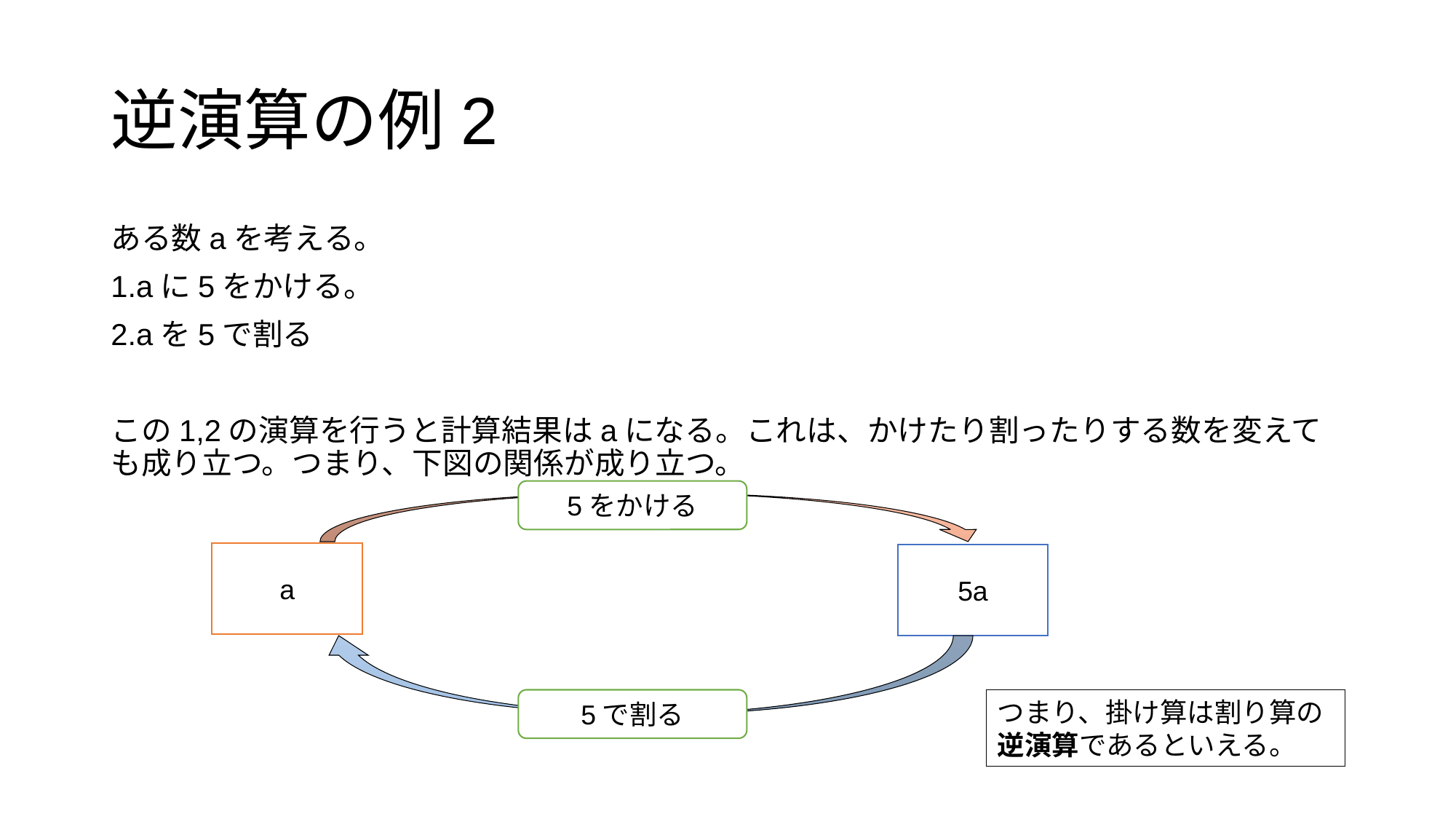

# 逆演算の例2
ある数aを考える。
1.aに5をかける。
2.aを5で割る

この1,2の演算を行うと計算結果はaになる。これは、かけたり割ったりする数を変えても成り立つ。つまり、下図の関係が成り立つ。
5をかける

a
5a

5で割る
つまり、掛け算は割り算の逆演算であるといえる。